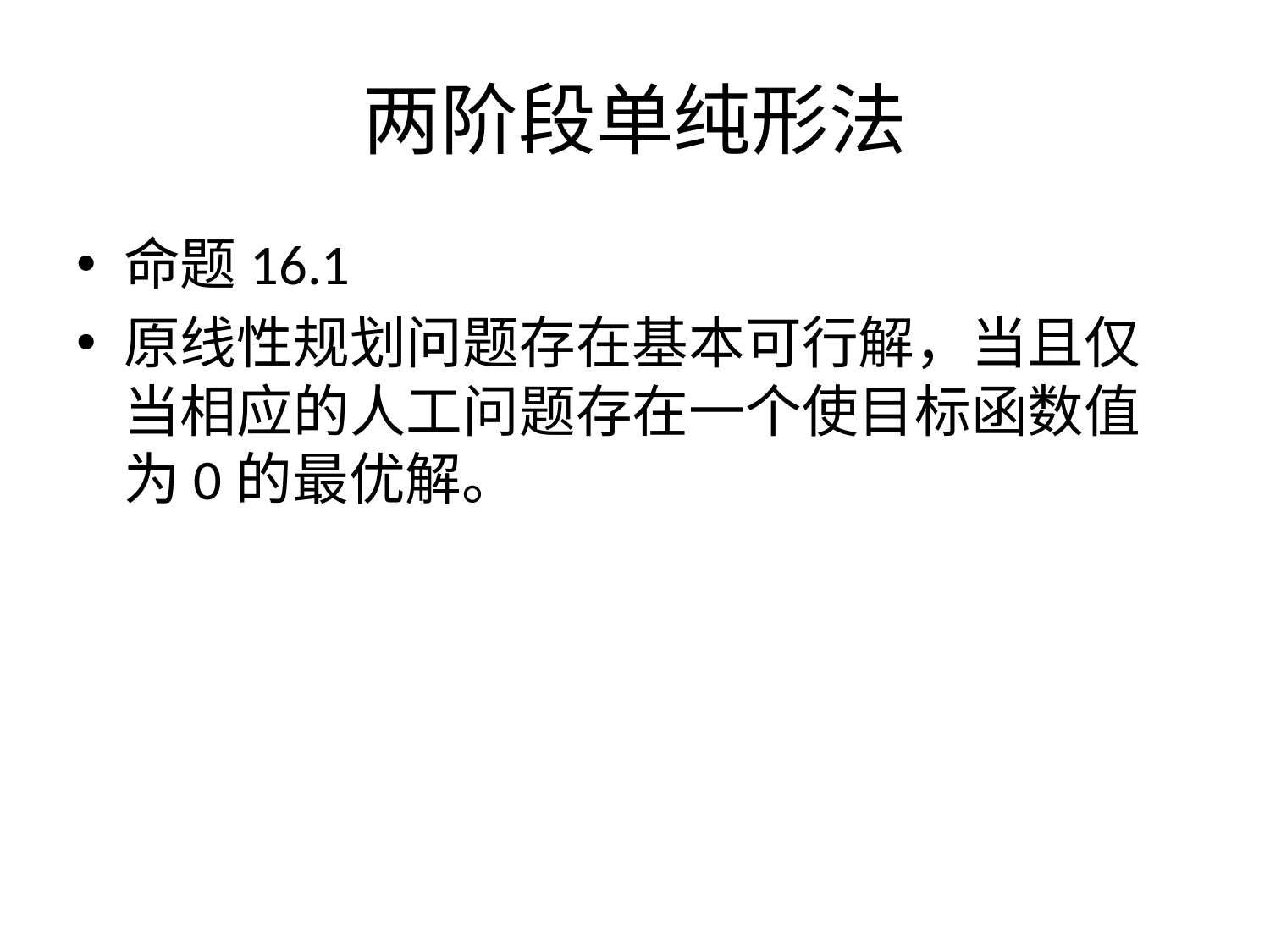

# 两阶段单纯形法
命题16.1
原线性规划问题存在基本可行解，当且仅当相应的人工问题存在一个使目标函数值为0的最优解。